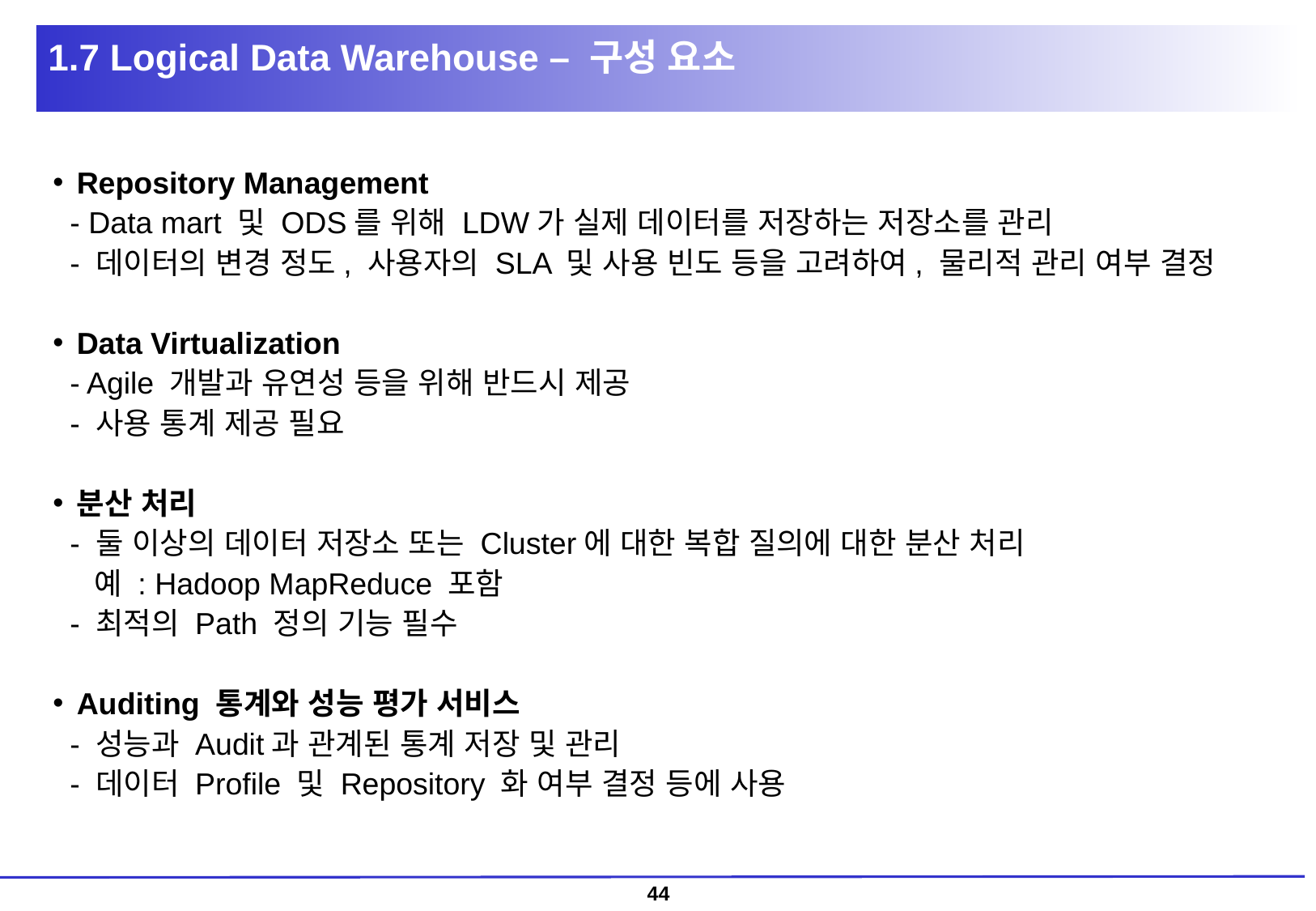

1.7 Logical Data Warehouse – 구성 요소
Repository Management
  - Data mart 및 ODS를 위해 LDW가 실제 데이터를 저장하는 저장소를 관리
  - 데이터의 변경 정도, 사용자의 SLA 및 사용 빈도 등을 고려하여, 물리적 관리 여부 결정

Data Virtualization
  - Agile 개발과 유연성 등을 위해 반드시 제공
  - 사용 통계 제공 필요

분산 처리
  - 둘 이상의 데이터 저장소 또는 Cluster에 대한 복합 질의에 대한 분산 처리
    예 : Hadoop MapReduce 포함
  - 최적의 Path 정의 기능 필수

Auditing 통계와 성능 평가 서비스
  - 성능과 Audit과 관계된 통계 저장 및 관리
  - 데이터 Profile 및 Repository 화 여부 결정 등에 사용